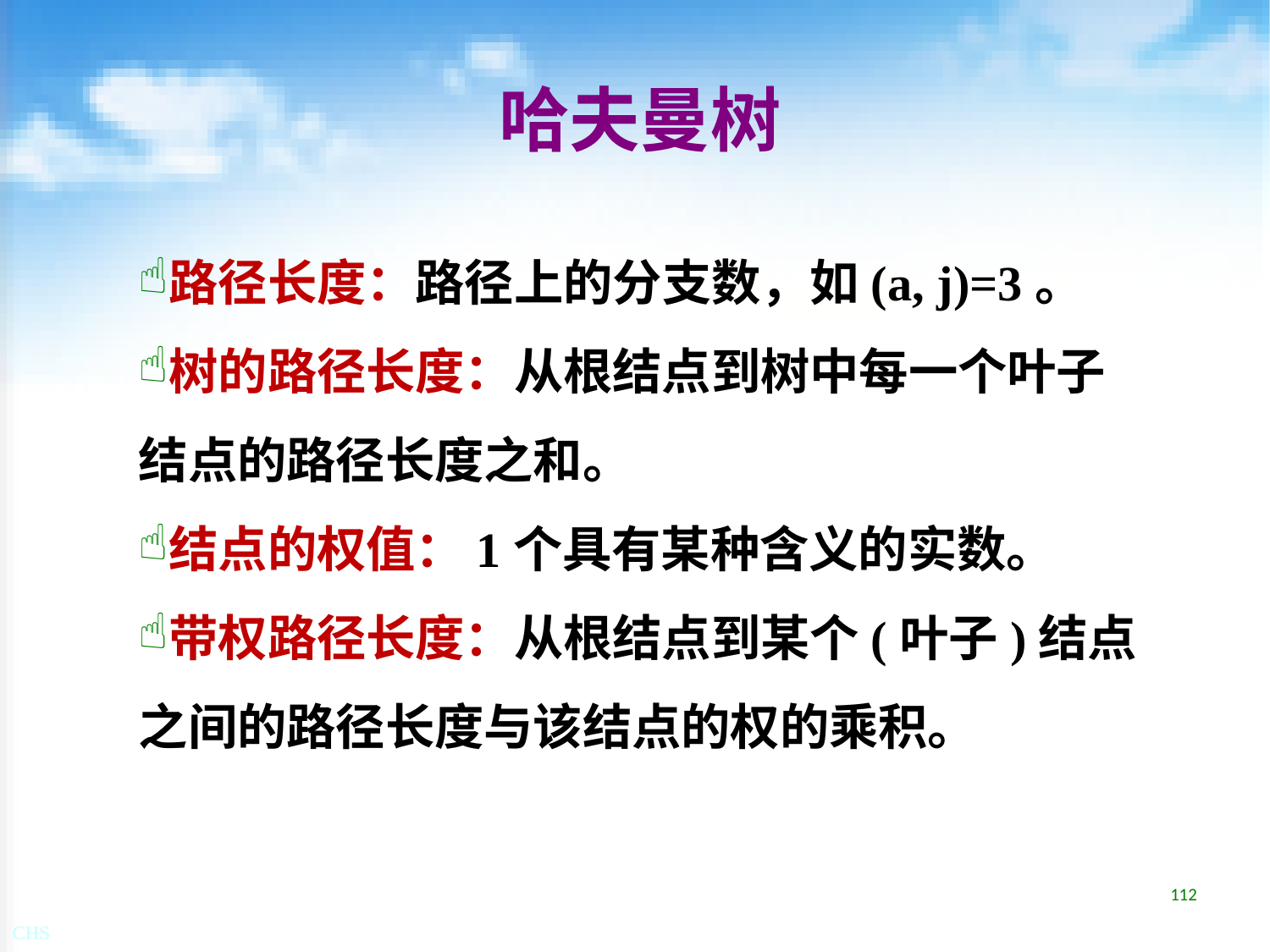

# 哈夫曼树
路径长度：路径上的分支数，如(a, j)=3。
树的路径长度：从根结点到树中每一个叶子结点的路径长度之和。
结点的权值：1个具有某种含义的实数。
带权路径长度：从根结点到某个(叶子)结点之间的路径长度与该结点的权的乘积。
112